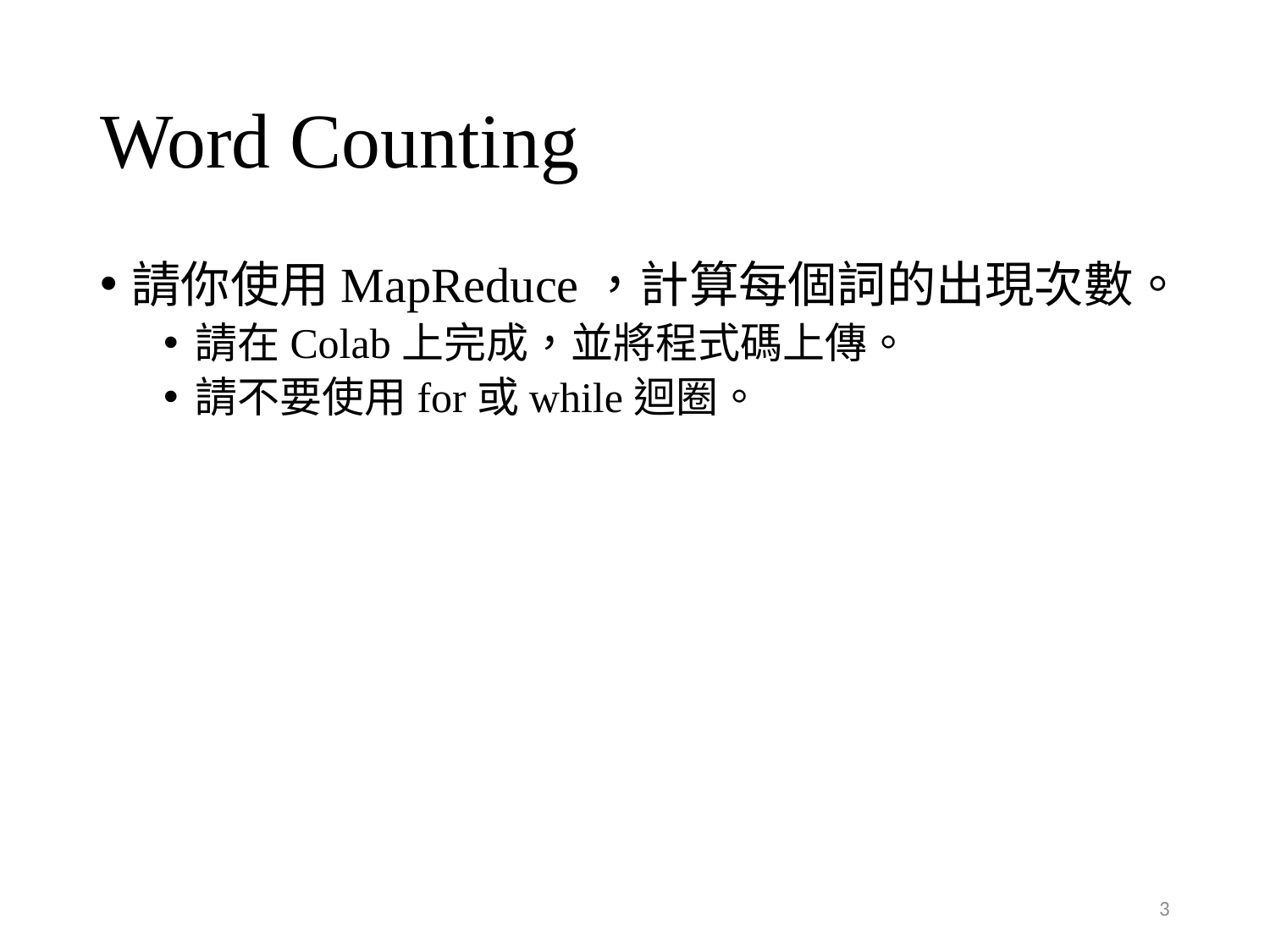

# Word Counting
請你使用MapReduce，計算每個詞的出現次數。
請在Colab上完成，並將程式碼上傳。
請不要使用for或while迴圈。
3